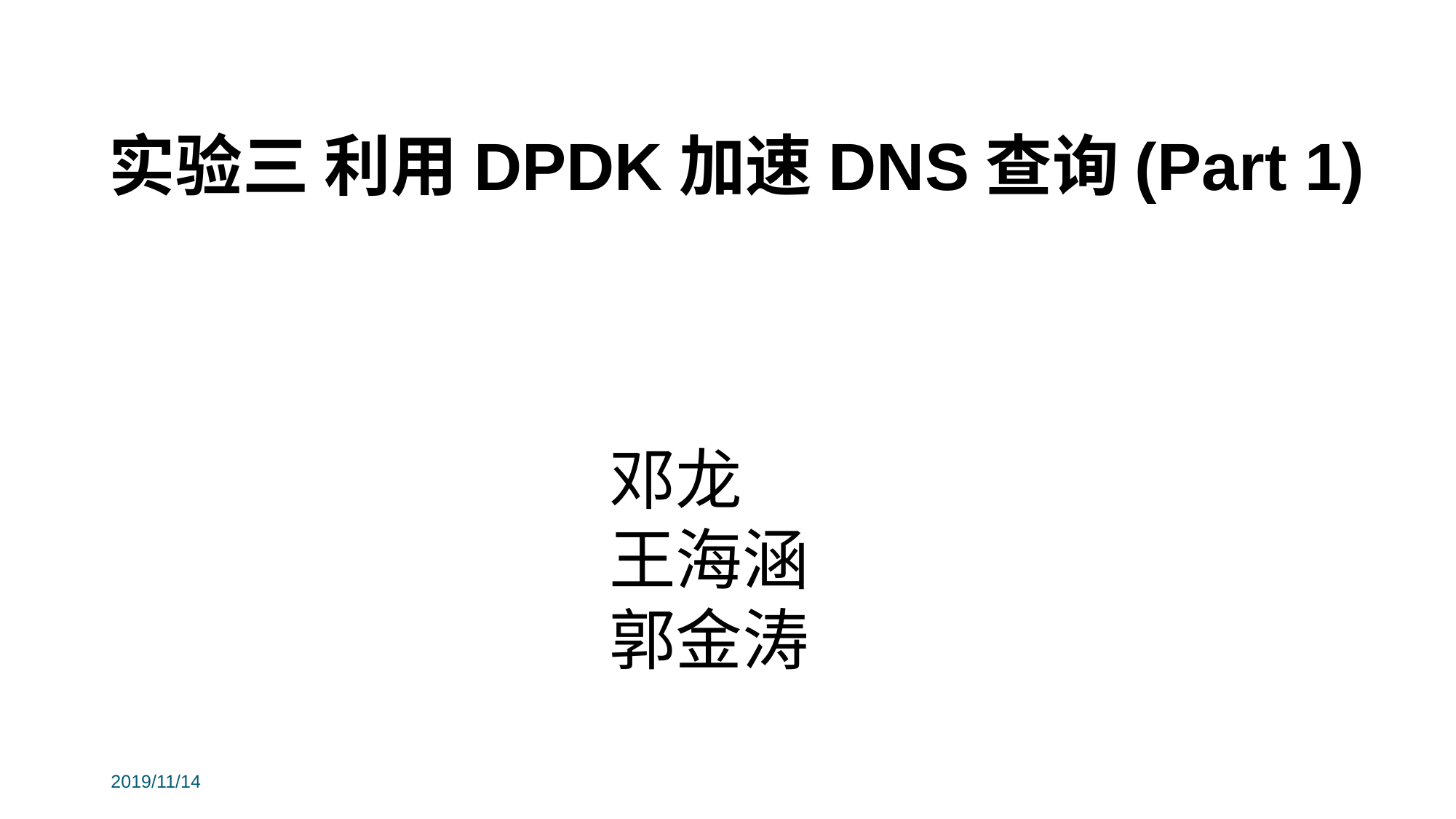

# 实验三 利用DPDK加速DNS查询(Part 1)
邓龙
王海涵
郭金涛
2019/11/14